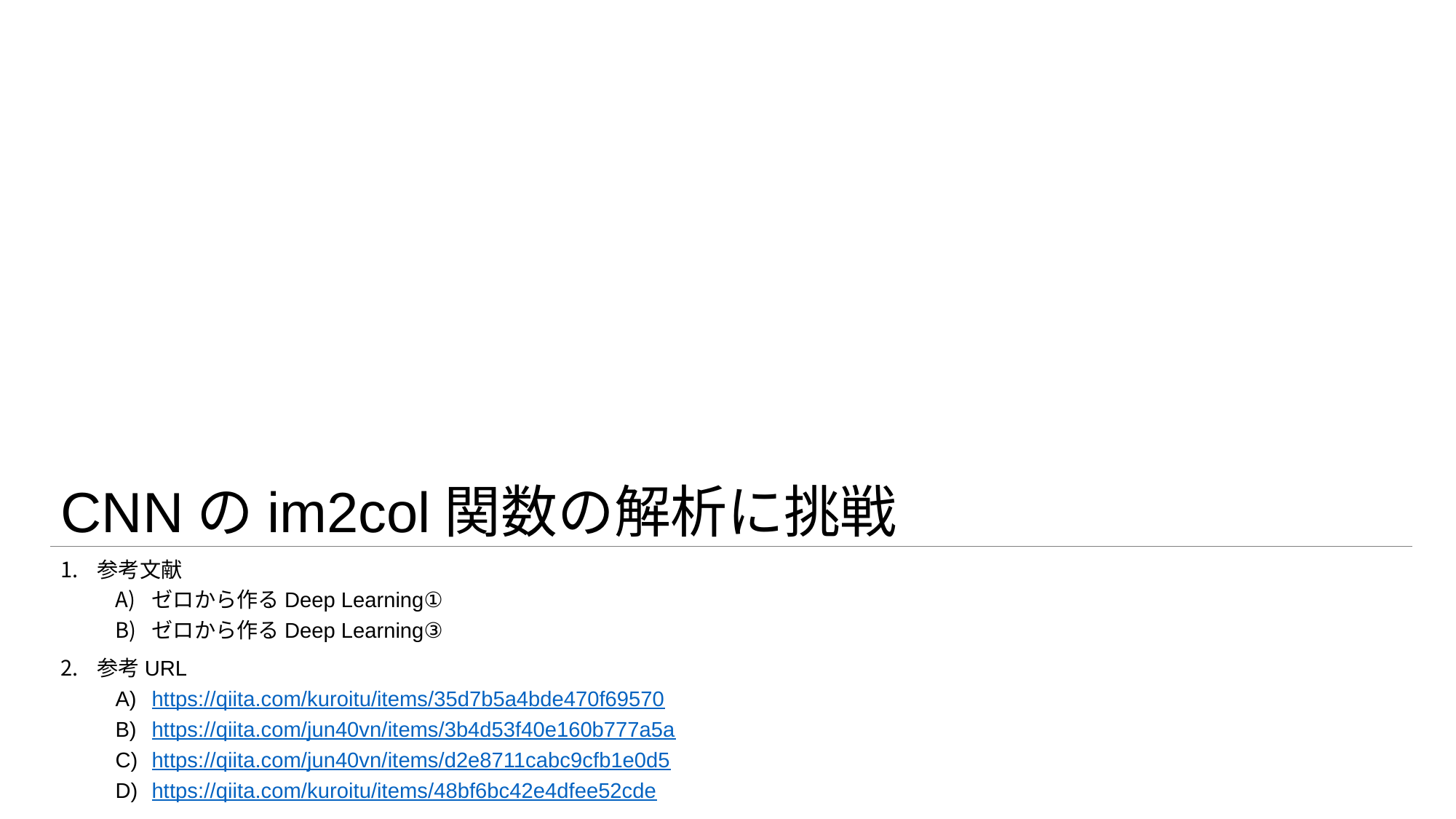

# CNNのim2col関数の解析に挑戦
参考文献
ゼロから作るDeep Learning①
ゼロから作るDeep Learning③
参考URL
https://qiita.com/kuroitu/items/35d7b5a4bde470f69570
https://qiita.com/jun40vn/items/3b4d53f40e160b777a5a
https://qiita.com/jun40vn/items/d2e8711cabc9cfb1e0d5
https://qiita.com/kuroitu/items/48bf6bc42e4dfee52cde